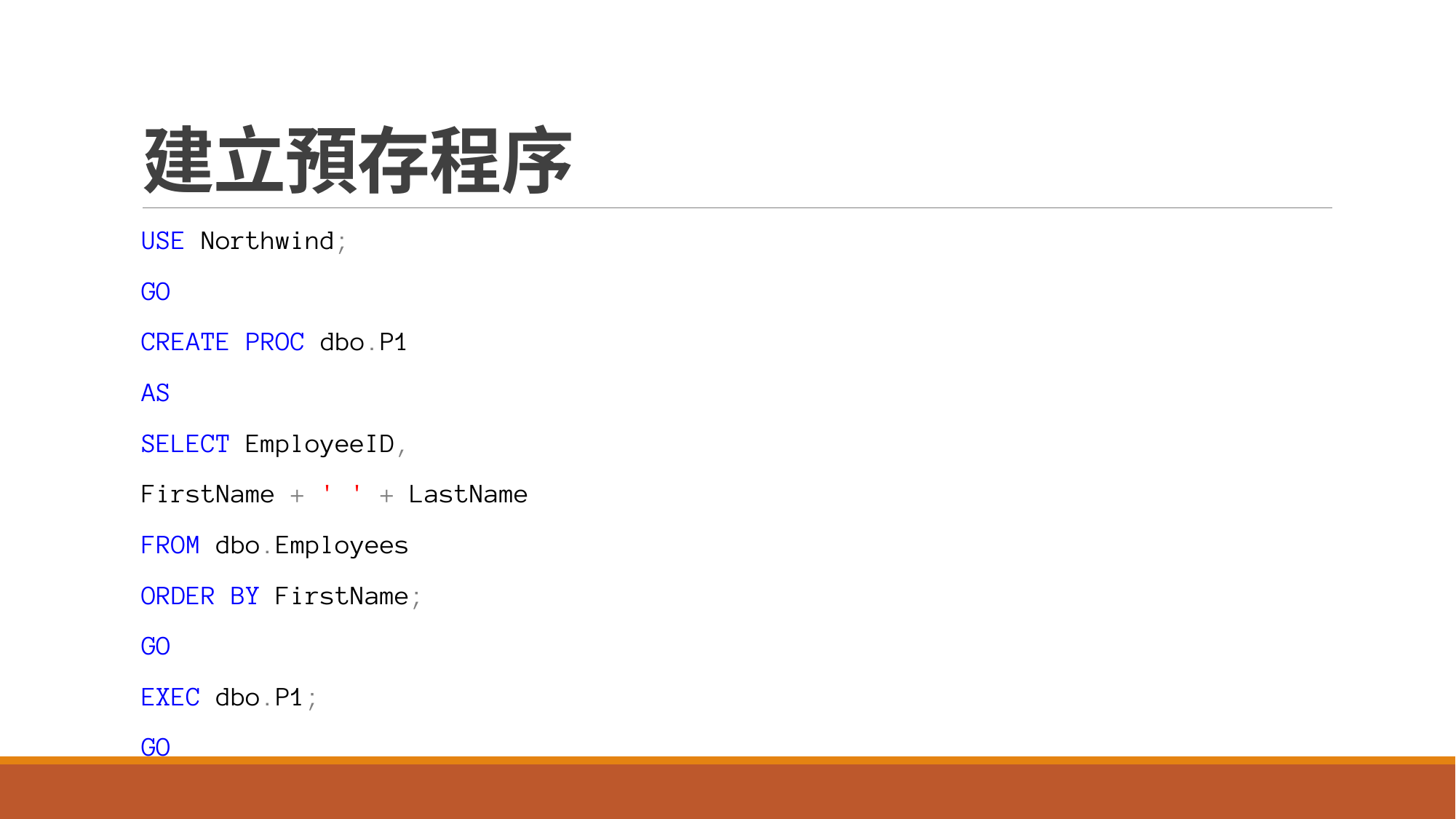

# 建立預存程序
USE Northwind;
GO
CREATE PROC dbo.P1
AS
SELECT EmployeeID,
FirstName + ' ' + LastName
FROM dbo.Employees
ORDER BY FirstName;
GO
EXEC dbo.P1;
GO